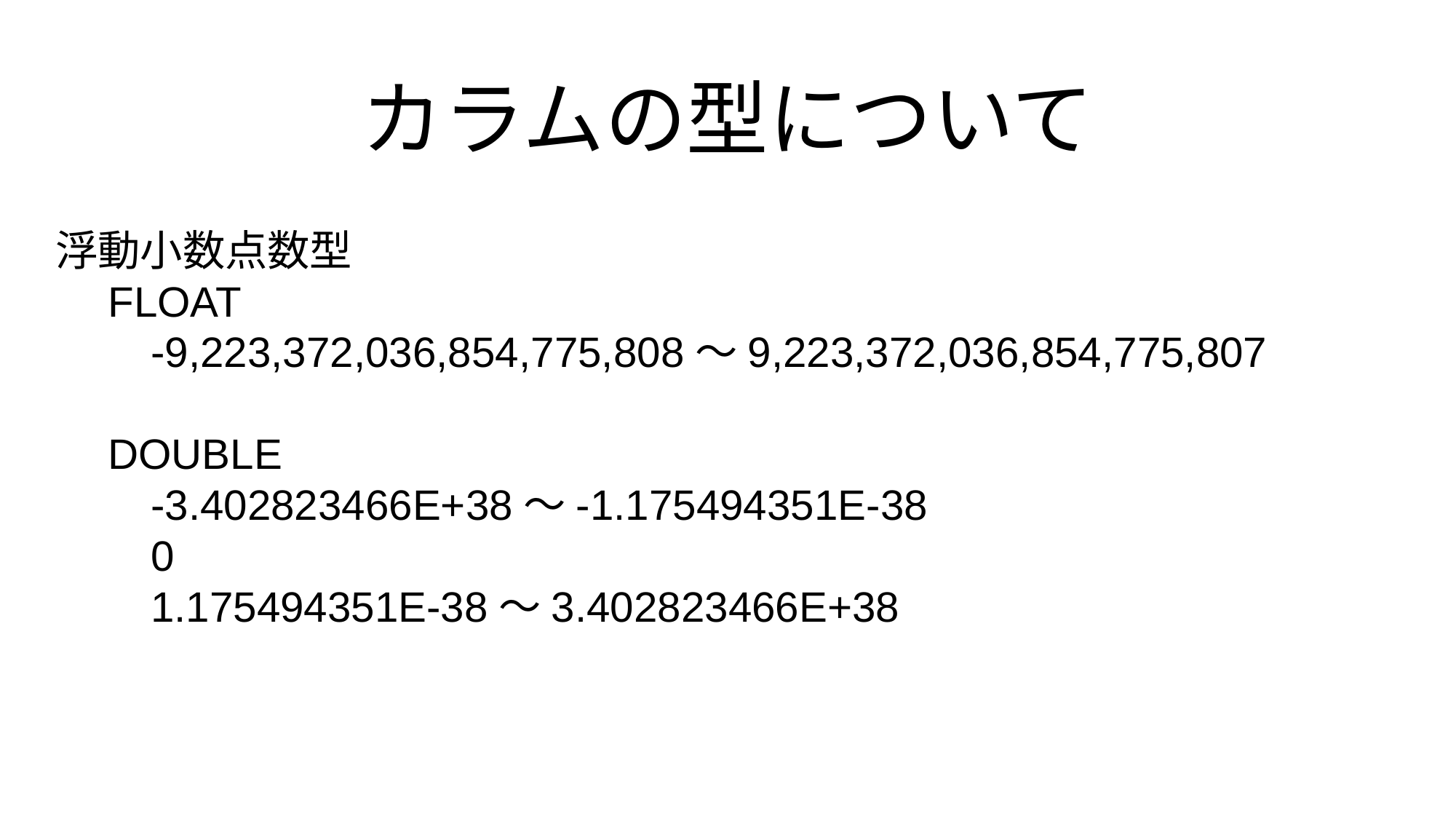

# カラムの型について
浮動小数点数型
　FLOAT
　　-9,223,372,036,854,775,808～9,223,372,036,854,775,807

　DOUBLE
　　-3.402823466E+38～-1.175494351E-38
　　0
　　1.175494351E-38～3.402823466E+38